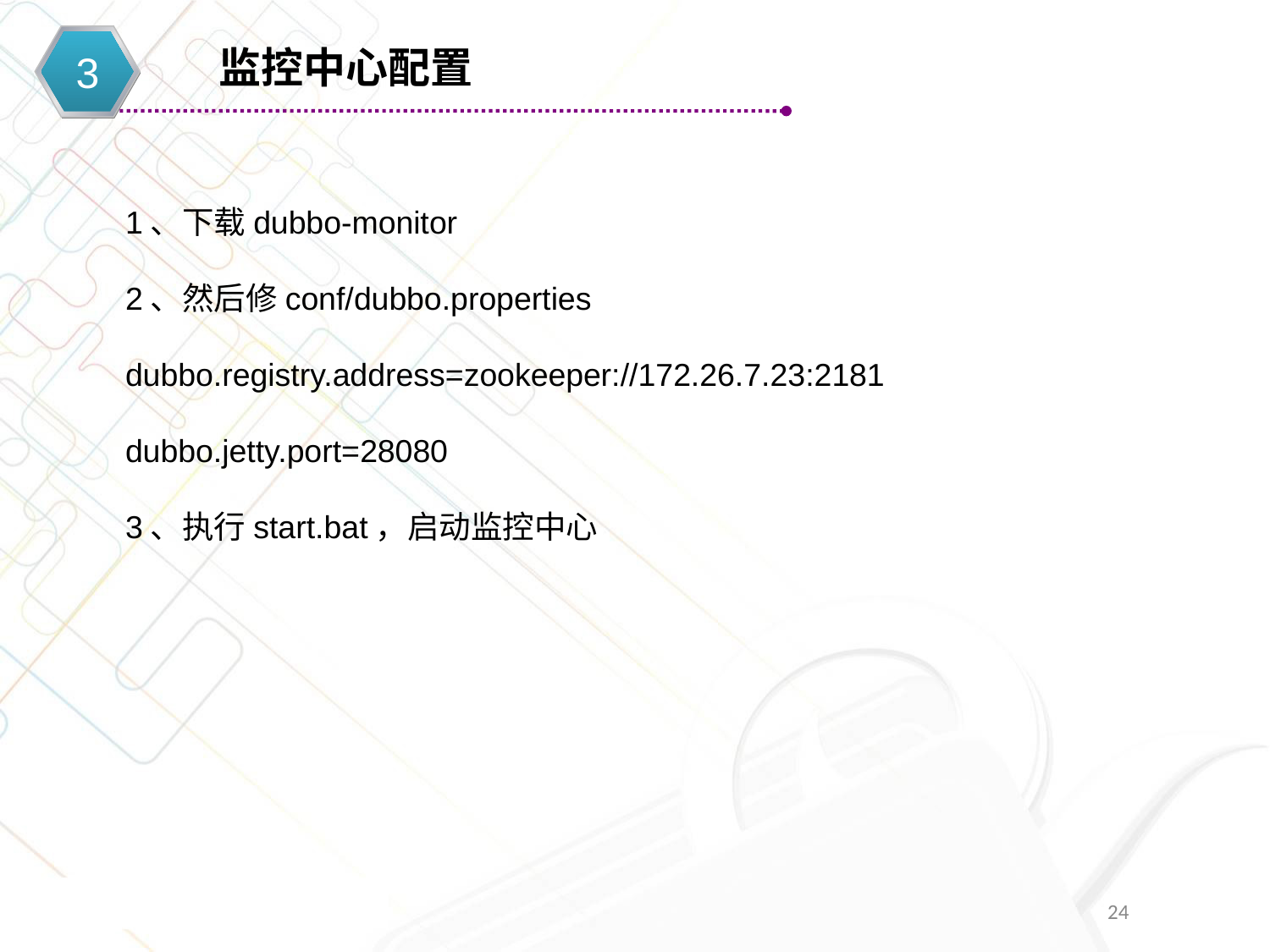

监控中心配置
3

1、下载dubbo-monitor

2、然后修conf/dubbo.properties

dubbo.registry.address=zookeeper://172.26.7.23:2181

dubbo.jetty.port=28080

3、执行start.bat，启动监控中心

24